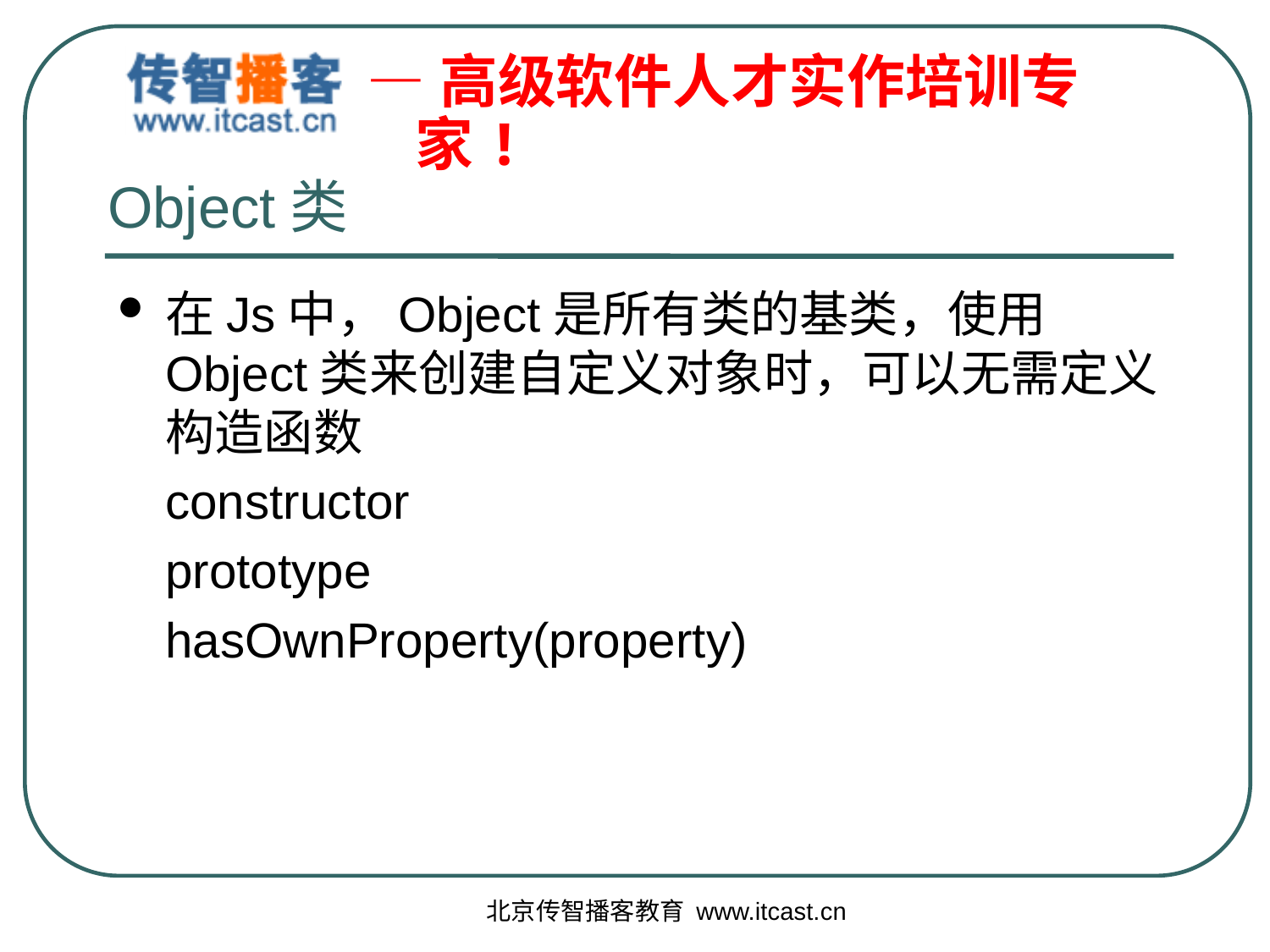

# Object类
在Js中，Object是所有类的基类，使用Object类来创建自定义对象时，可以无需定义构造函数
	constructor
	prototype
	hasOwnProperty(property)
北京传智播客教育 www.itcast.cn